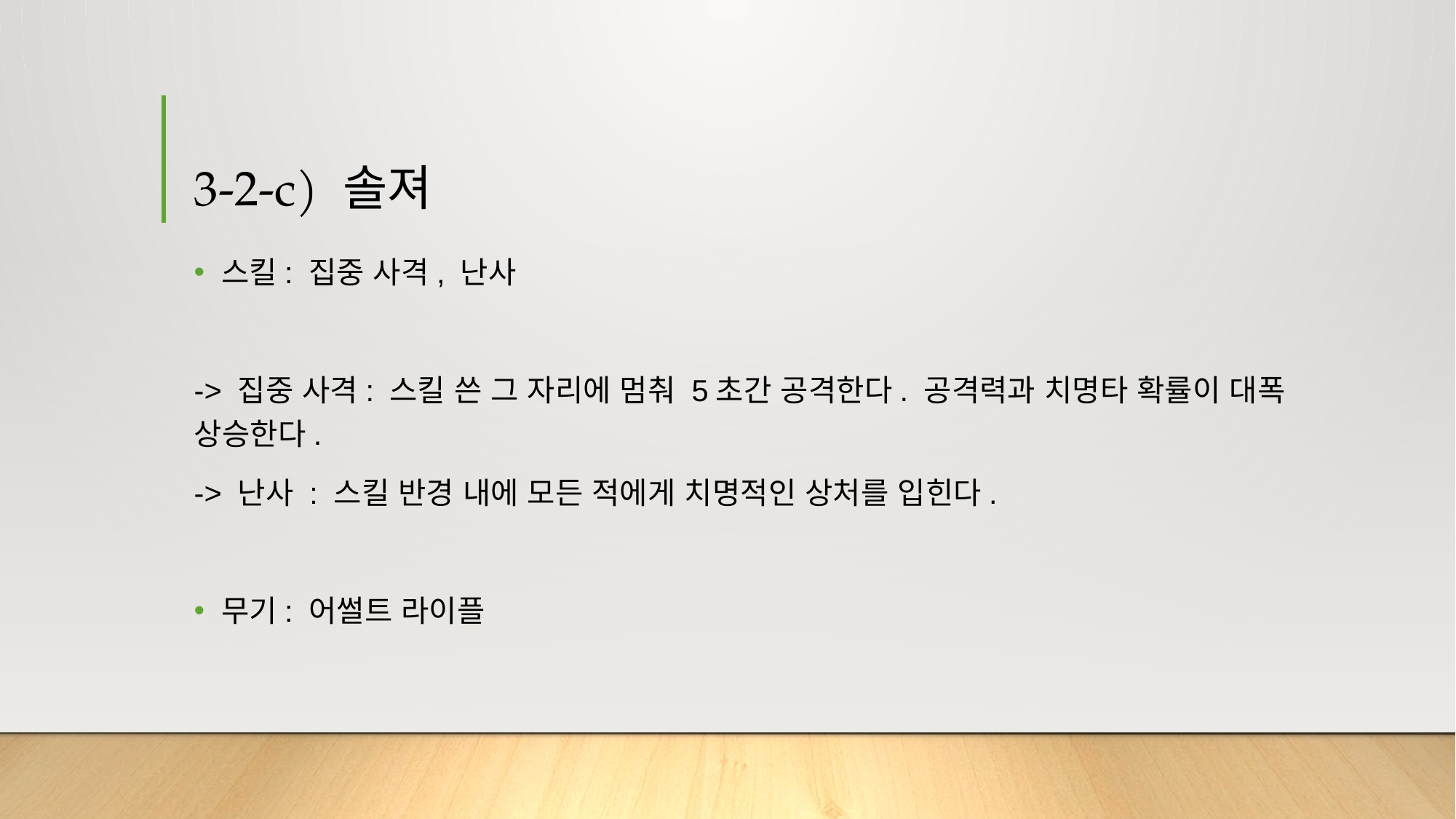

# 3-2-c) 솔져
스킬: 집중 사격, 난사

-> 집중 사격: 스킬 쓴 그 자리에 멈춰 5초간 공격한다. 공격력과 치명타 확률이 대폭 상승한다.
-> 난사 : 스킬 반경 내에 모든 적에게 치명적인 상처를 입힌다.

무기: 어썰트 라이플